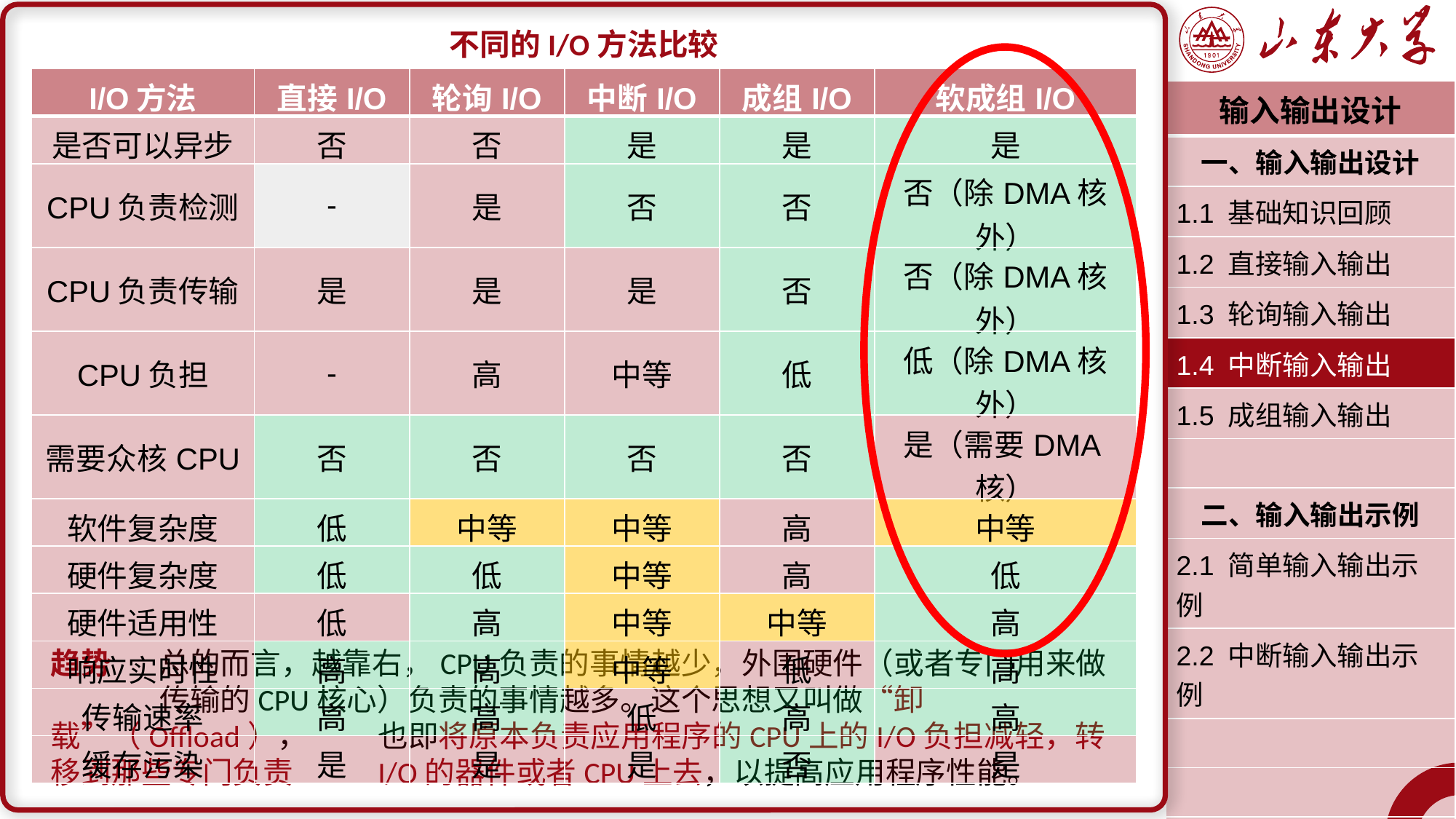

不同的I/O方法比较

趋势	总的而言，越靠右，CPU负责的事情越少，外围硬件（或者专门用来做	传输的CPU核心）负责的事情越多。这个思想又叫做“卸载”（Offload），	也即将原本负责应用程序的CPU上的I/O负担减轻，转移到那些专门负责	I/O的器件或者CPU上去，以提高应用程序性能。

| I/O方法 | 直接I/O | 轮询I/O | 中断I/O | 成组I/O | 软成组I/O |
| --- | --- | --- | --- | --- | --- |
| 是否可以异步 | 否 | 否 | 是 | 是 | 是 |
| CPU负责检测 | - | 是 | 否 | 否 | 否（除DMA核外） |
| CPU负责传输 | 是 | 是 | 是 | 否 | 否（除DMA核外） |
| CPU负担 | - | 高 | 中等 | 低 | 低（除DMA核外） |
| 需要众核CPU | 否 | 否 | 否 | 否 | 是（需要DMA核） |
| 软件复杂度 | 低 | 中等 | 中等 | 高 | 中等 |
| 硬件复杂度 | 低 | 低 | 中等 | 高 | 低 |
| 硬件适用性 | 低 | 高 | 中等 | 中等 | 高 |
| 响应实时性 | 高 | 高 | 中等 | 低 | 高 |
| 传输速率 | 高 | 高 | 低 | 高 | 高 |
| 缓存污染 | 是 | 是 | 是 | 否 | 是 |
| 输入输出设计 |
| --- |
| 一、输入输出设计 |
| 1.1 基础知识回顾 |
| 1.2 直接输入输出 |
| 1.3 轮询输入输出 |
| 1.4 中断输入输出 |
| 1.5 成组输入输出 |
|  |
| 二、输入输出示例 |
| 2.1 简单输入输出示例 |
| 2.2 中断输入输出示例 |
|  |
|  |
|  |
| 潘润宇 2022.10 |